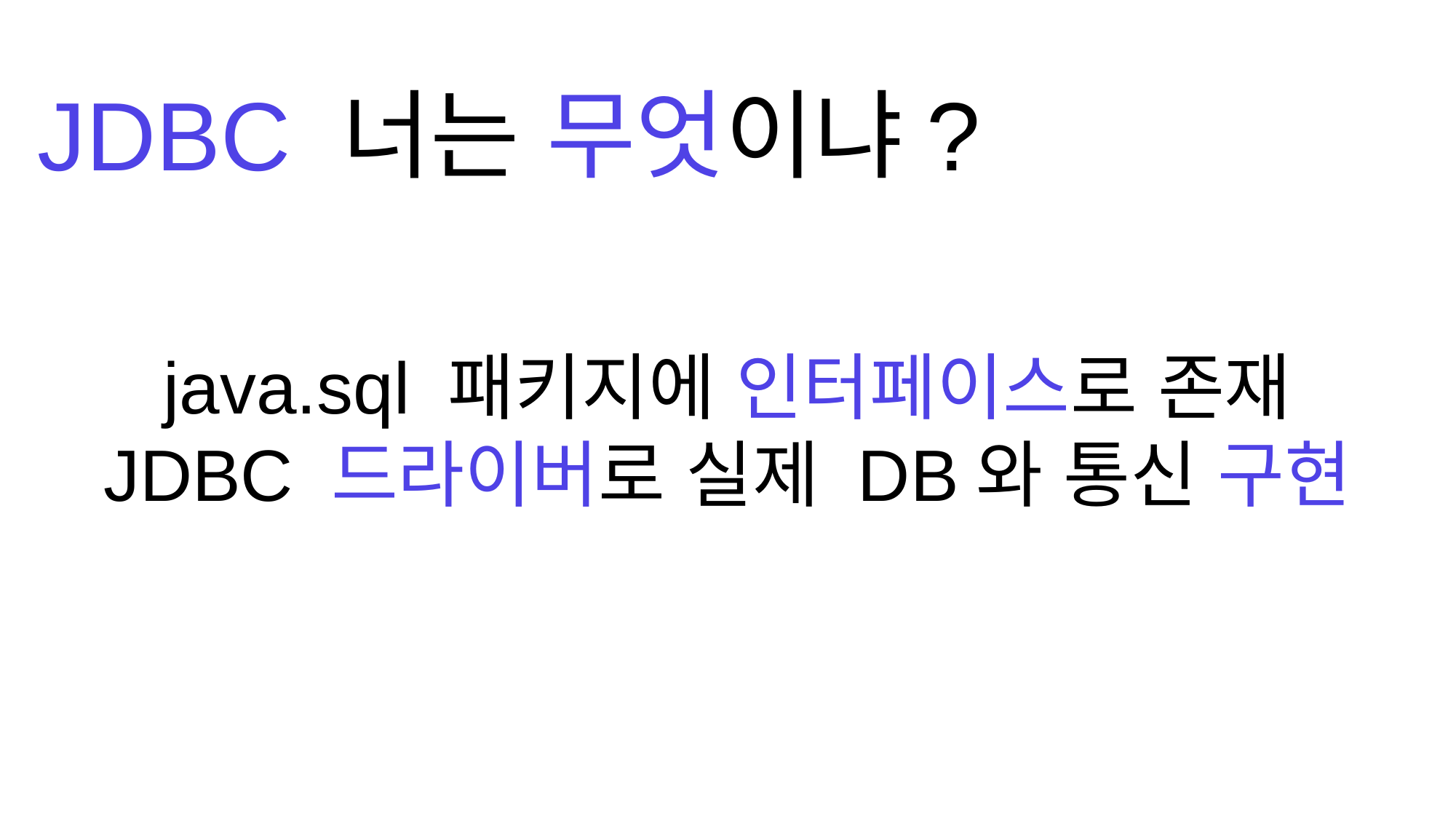

JDBC 너는 무엇이냐?
java.sql 패키지에 인터페이스로 존재
JDBC 드라이버로 실제 DB와 통신 구현